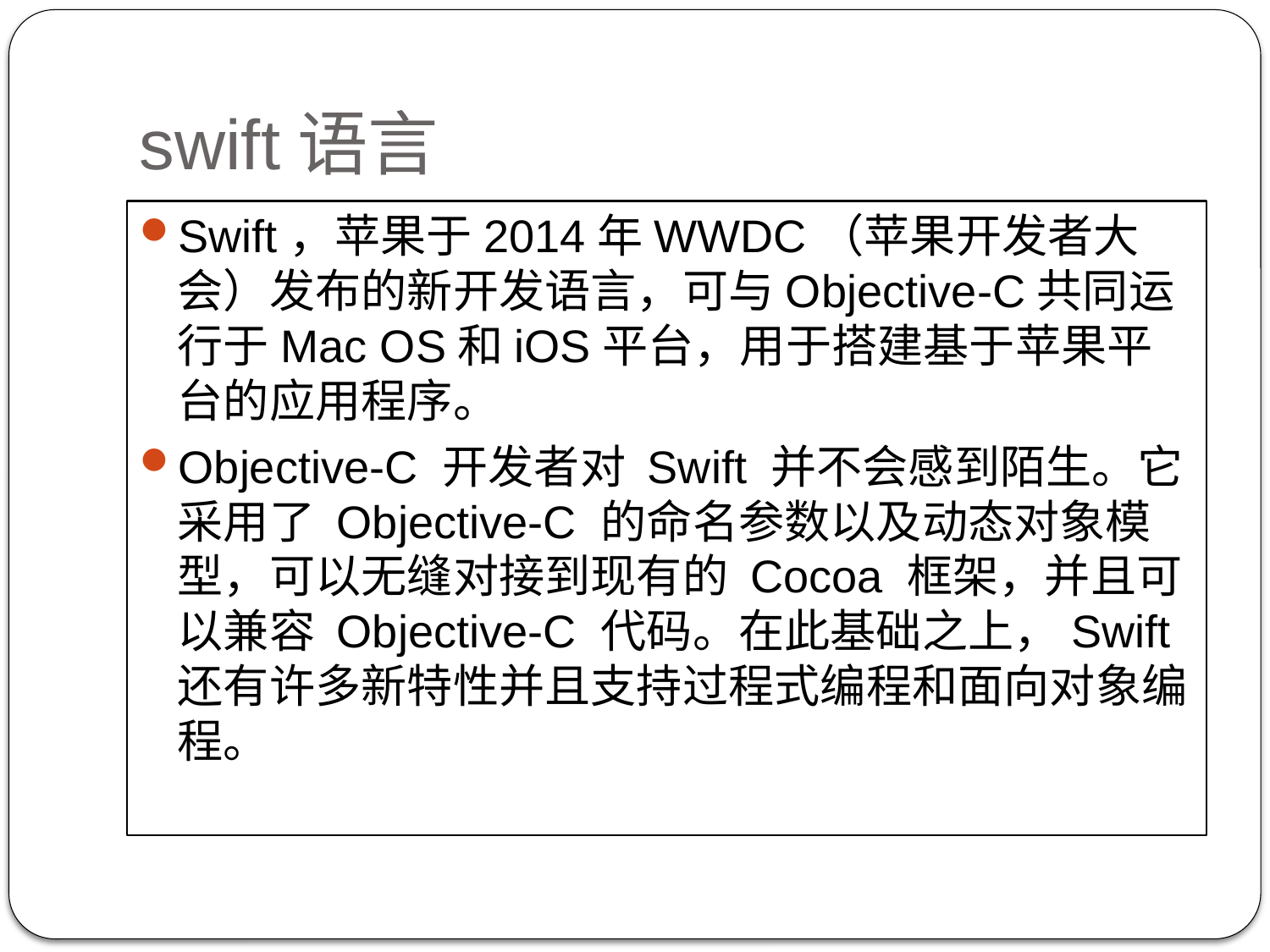

# swift语言
Swift，苹果于2014年WWDC（苹果开发者大会）发布的新开发语言，可与Objective-C共同运行于Mac OS和iOS平台，用于搭建基于苹果平台的应用程序。
Objective-C 开发者对 Swift 并不会感到陌生。它采用了 Objective-C 的命名参数以及动态对象模型，可以无缝对接到现有的 Cocoa 框架，并且可以兼容 Objective-C 代码。在此基础之上，Swift 还有许多新特性并且支持过程式编程和面向对象编程。